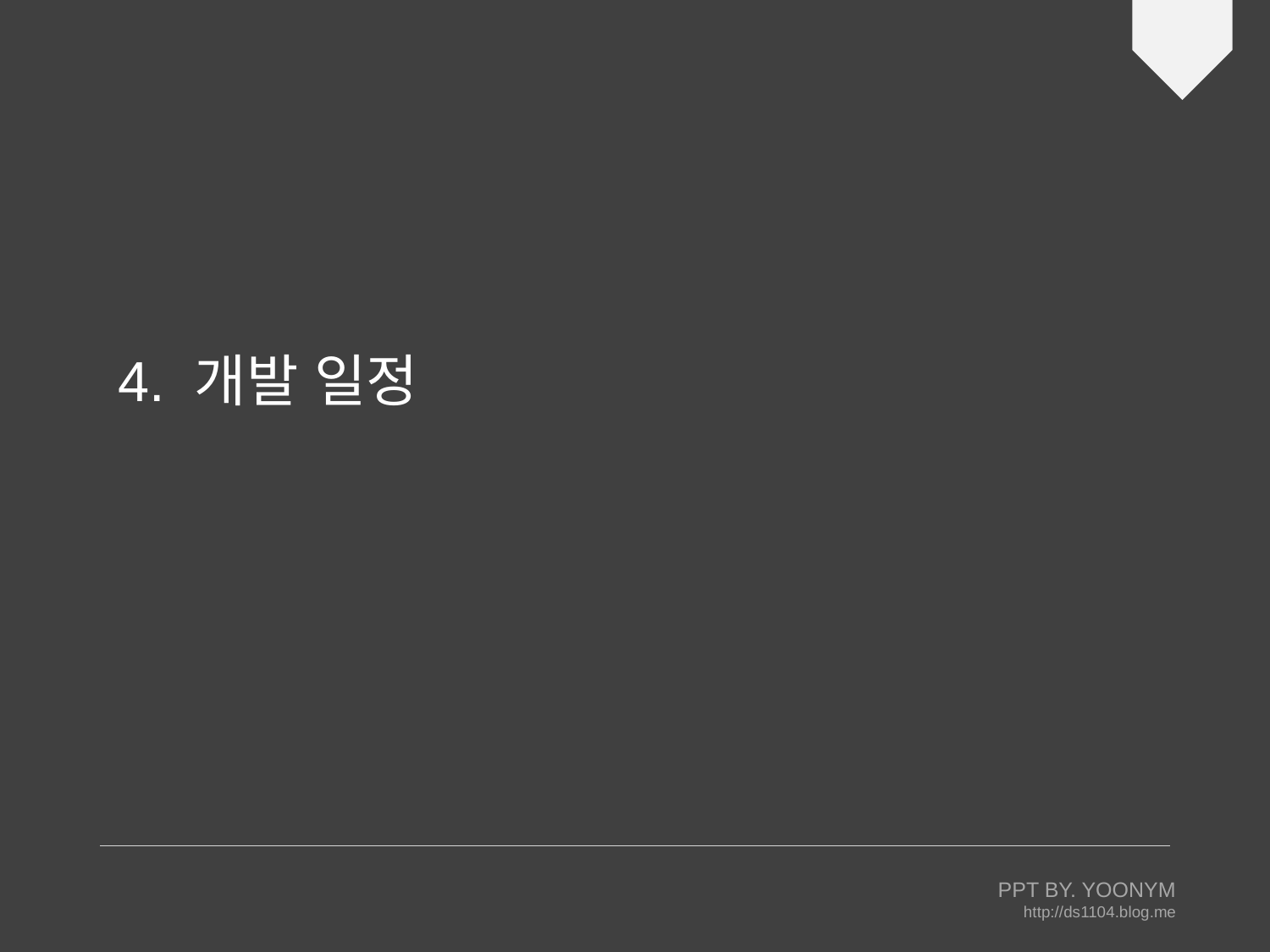

4. 개발 일정
PPT BY. YOONYM
http://ds1104.blog.me